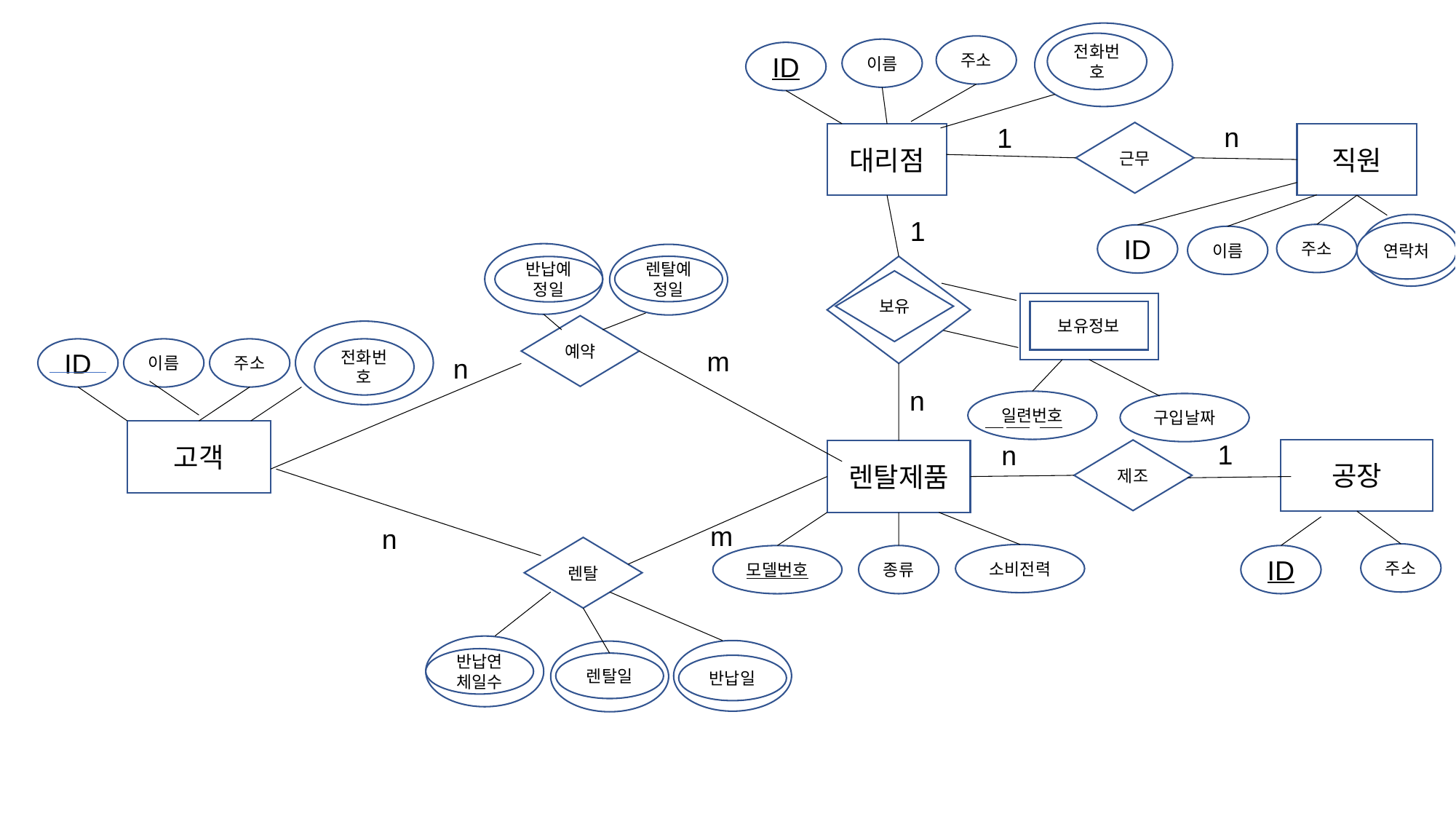

전화번호
주소
이름
ID
n
1
근무
대리점
직원
1

연락처
주소
ID
이름

렌탈예정일

반납예정일
보유

보유정보
예약

m
ID
이름
주소
전화번호
n
n
일련번호
구입날짜
고객
1
n
공장
제조
렌탈제품
m
n
렌탈
주소
소비전력
종류
ID
모델번호

반납연체일수
렌탈일
반납일